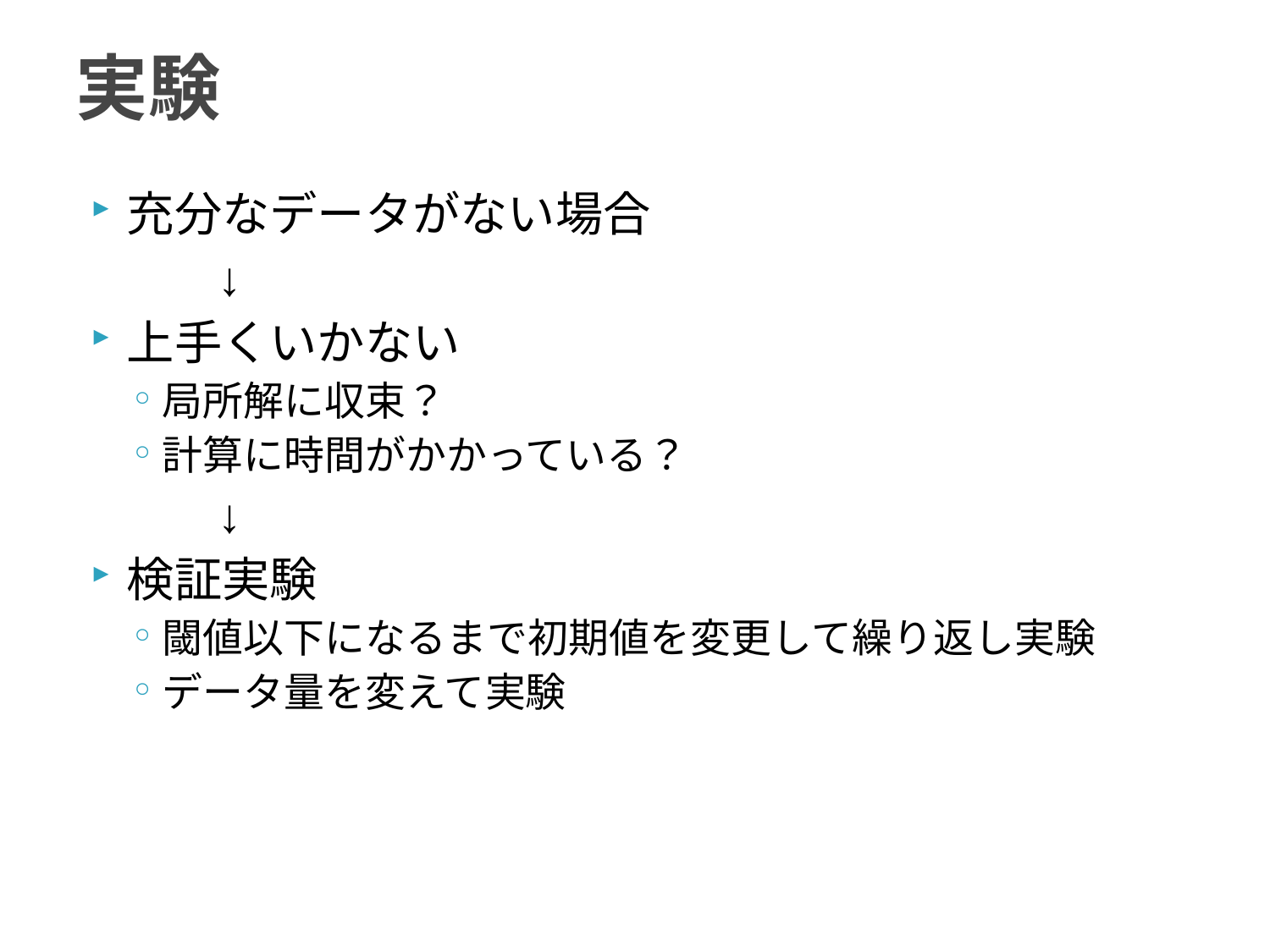

# 実験
充分なデータがない場合
	↓
上手くいかない
局所解に収束？
計算に時間がかかっている？
	↓
検証実験
閾値以下になるまで初期値を変更して繰り返し実験
データ量を変えて実験